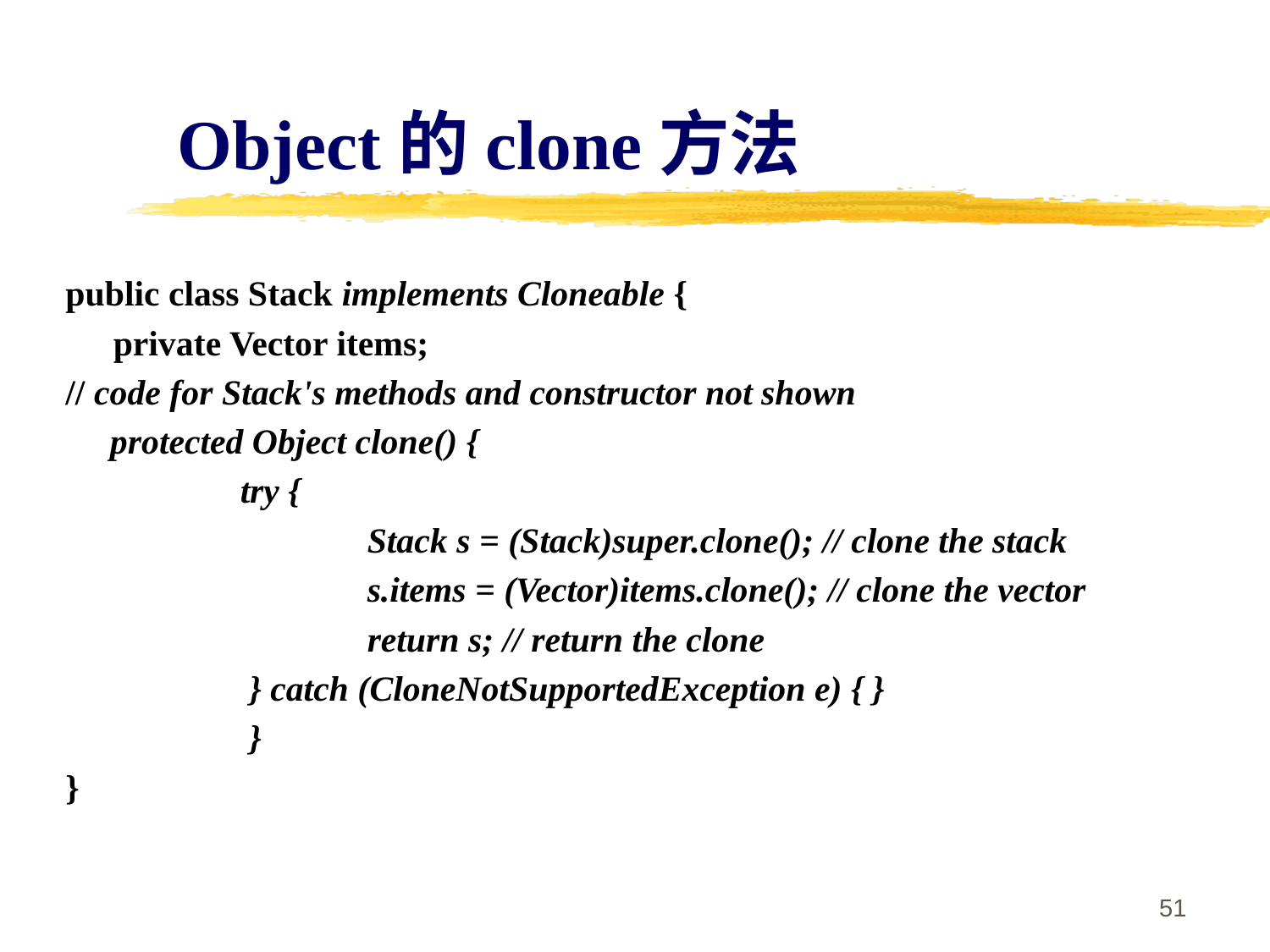

# Object的clone方法
public class Stack implements Cloneable {
	private Vector items;
// code for Stack's methods and constructor not shown
     protected Object clone() {
		try {
			Stack s = (Stack)super.clone(); // clone the stack
			s.items = (Vector)items.clone(); // clone the vector
			return s; // return the clone
		 } catch (CloneNotSupportedException e) { }
		 }
}
51